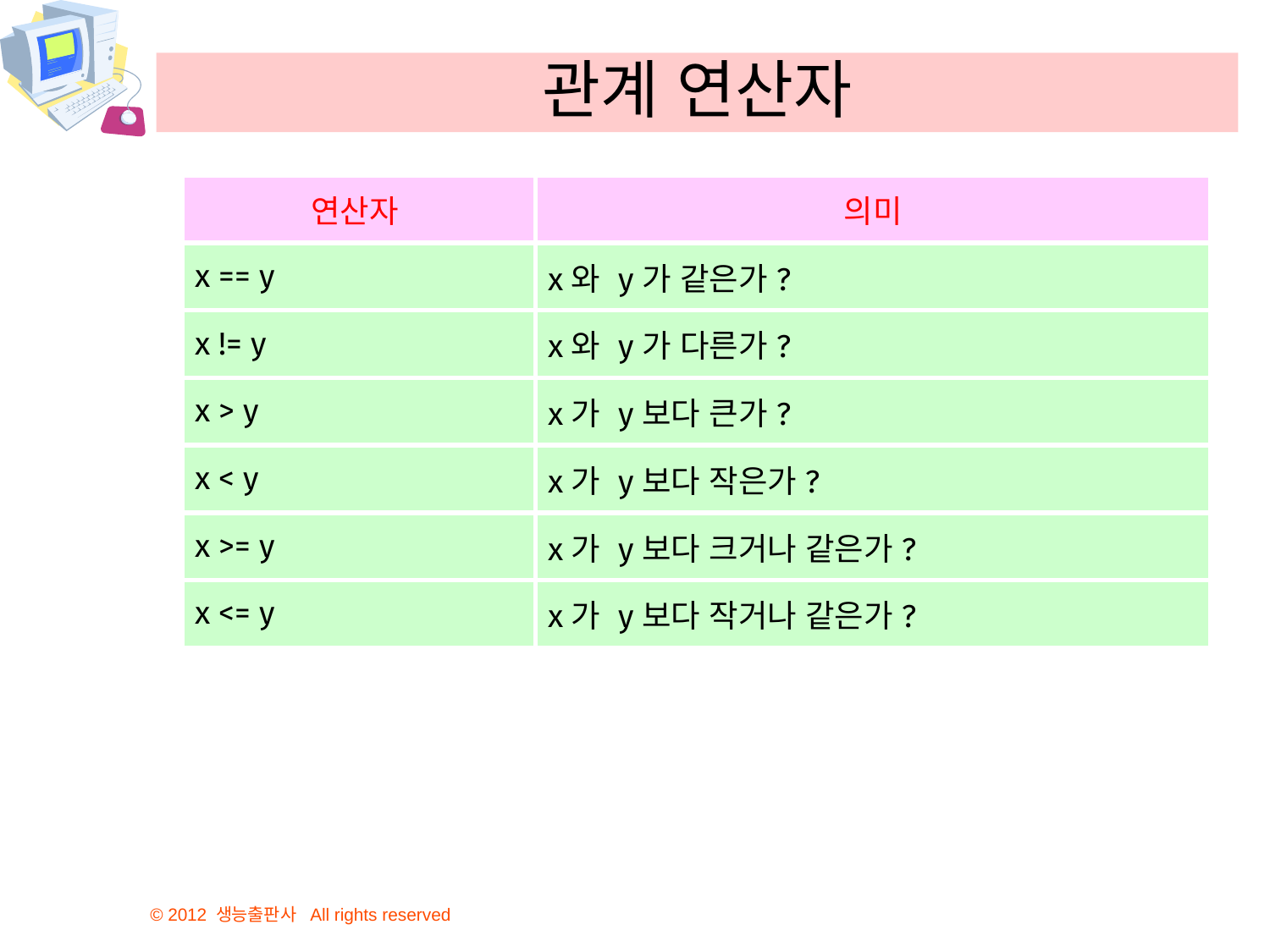

# 관계 연산자
| 연산자 | 의미 |
| --- | --- |
| x == y | x와 y가 같은가? |
| x != y | x와 y가 다른가? |
| x > y | x가 y보다 큰가? |
| x < y | x가 y보다 작은가? |
| x >= y | x가 y보다 크거나 같은가? |
| x <= y | x가 y보다 작거나 같은가? |